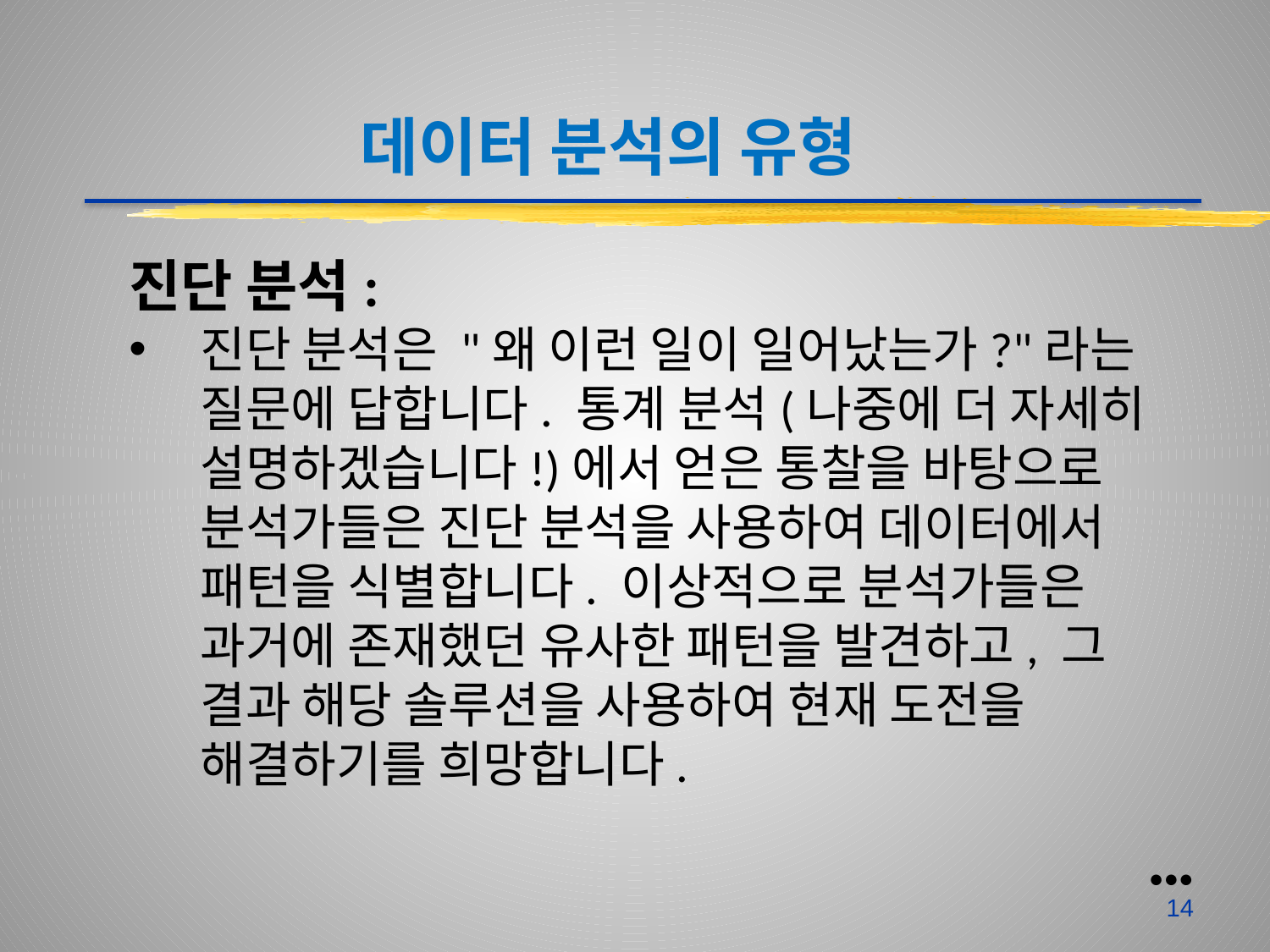

데이터 분석의 유형
진단 분석:
진단 분석은 "왜 이런 일이 일어났는가?"라는 질문에 답합니다. 통계 분석(나중에 더 자세히 설명하겠습니다!)에서 얻은 통찰을 바탕으로 분석가들은 진단 분석을 사용하여 데이터에서 패턴을 식별합니다. 이상적으로 분석가들은 과거에 존재했던 유사한 패턴을 발견하고, 그 결과 해당 솔루션을 사용하여 현재 도전을 해결하기를 희망합니다.
●●●
14